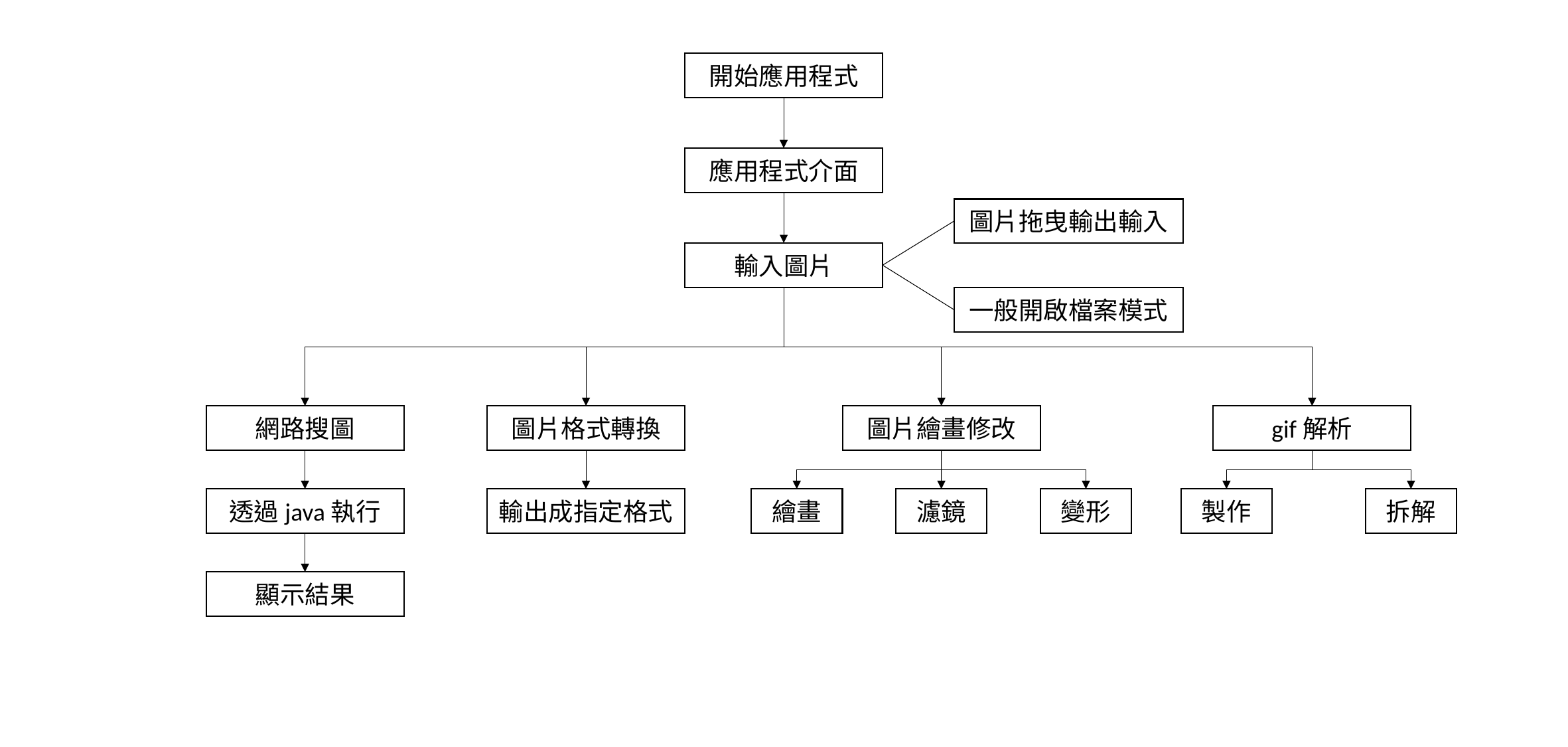

開始應用程式
應用程式介面
圖片拖曳輸出輸入
輸入圖片
一般開啟檔案模式
圖片格式轉換
gif解析
圖片繪畫修改
網路搜圖
拆解
濾鏡
製作
變形
輸出成指定格式
繪畫
透過java執行
顯示結果